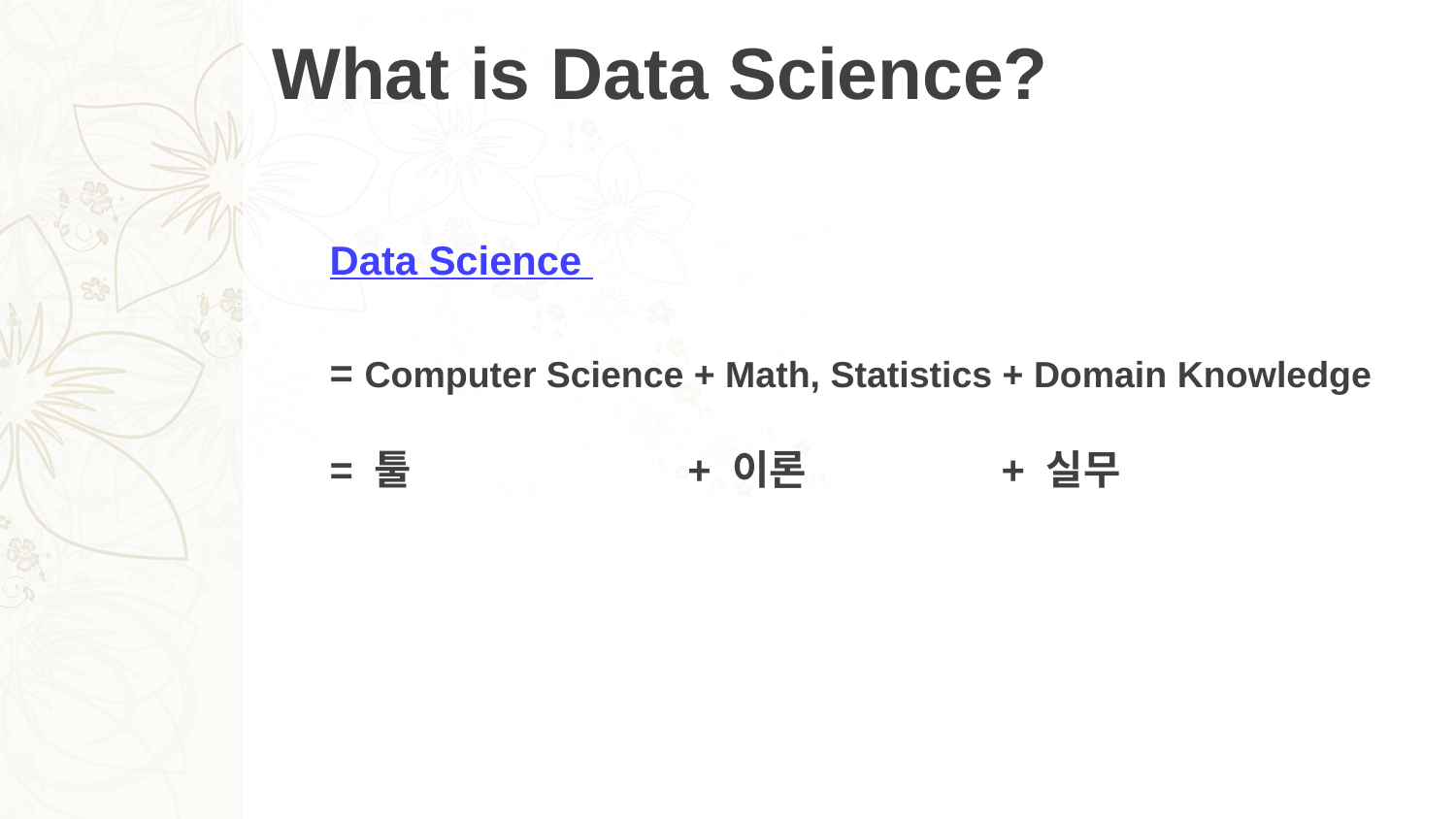

# What is Data Science?
Data Science

= Computer Science + Math, Statistics + Domain Knowledge

= 툴 		     + 이론	       + 실무